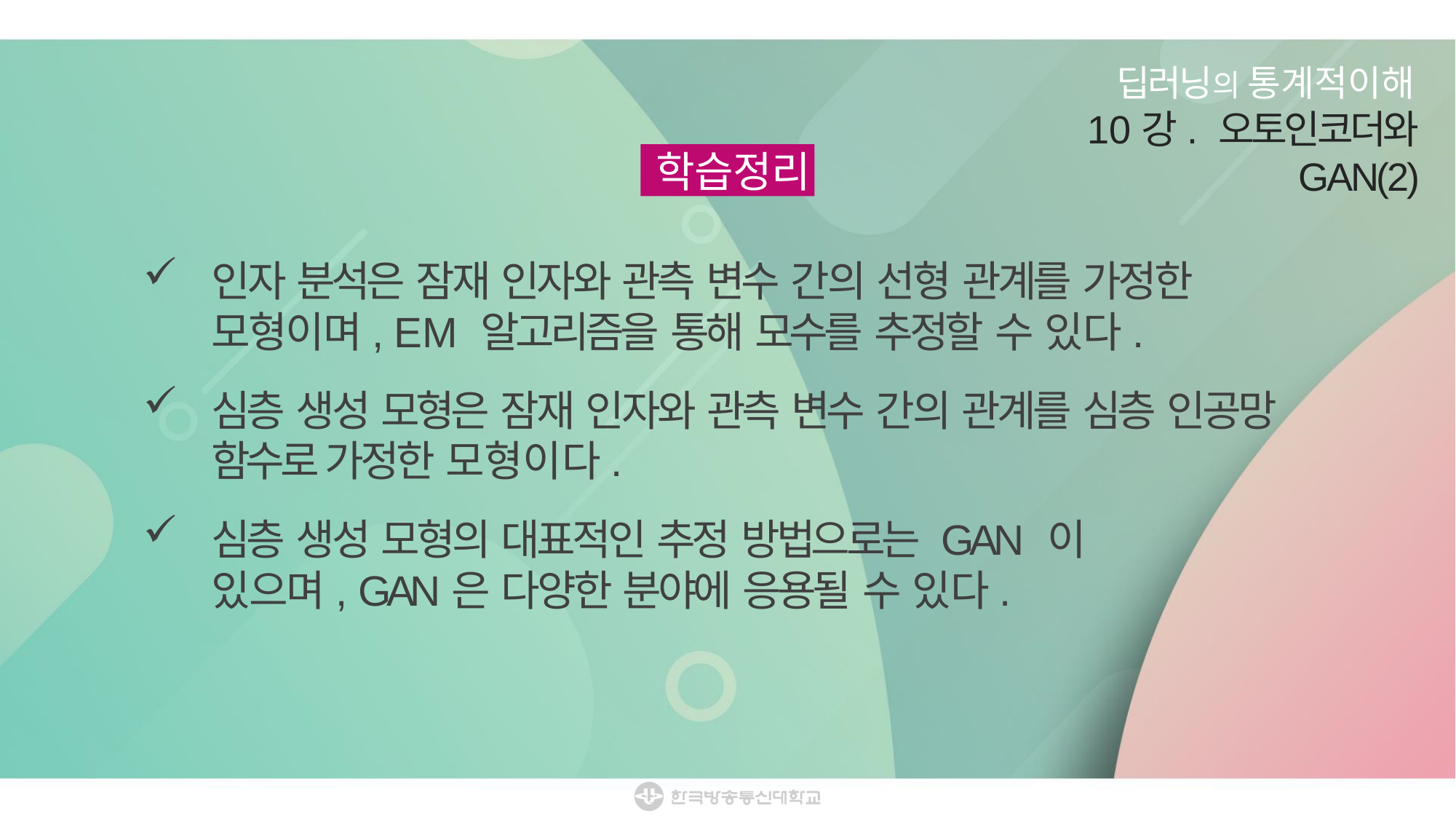

딥러닝의 통계적이해
10강. 오토인코더와 GAN(2)
학습정리
인자 분석은 잠재 인자와 관측 변수 간의 선형 관계를 가정한 모형이며, EM 알고리즘을 통해 모수를 추정할 수 있다.
심층 생성 모형은 잠재 인자와 관측 변수 간의 관계를 심층 인공망 함수로 가정한 모형이다.
심층 생성 모형의 대표적인 추정 방법으로는 GAN 이 있으며, GAN은 다양한 분야에 응용될 수 있다.